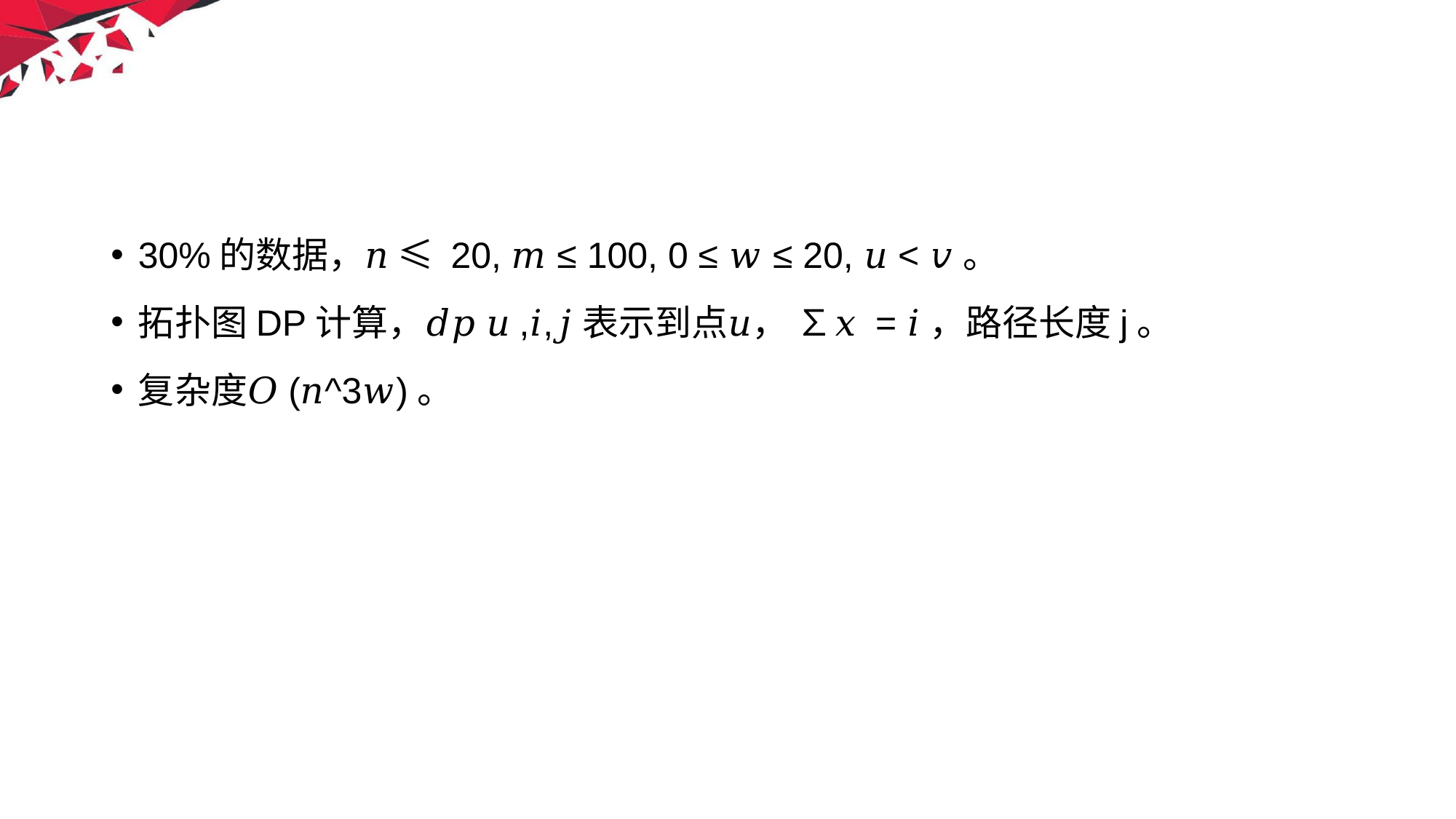

#
30%的数据，𝑛 ≤ 20, 𝑚 ≤ 100, 0 ≤ 𝑤 ≤ 20, 𝑢 < 𝑣。
拓扑图DP计算，𝑑𝑝 𝑢,𝑖,𝑗表示到点𝑢， ∑︀𝑥 = 𝑖，路径长度j。
复杂度𝑂(𝑛^3𝑤)。